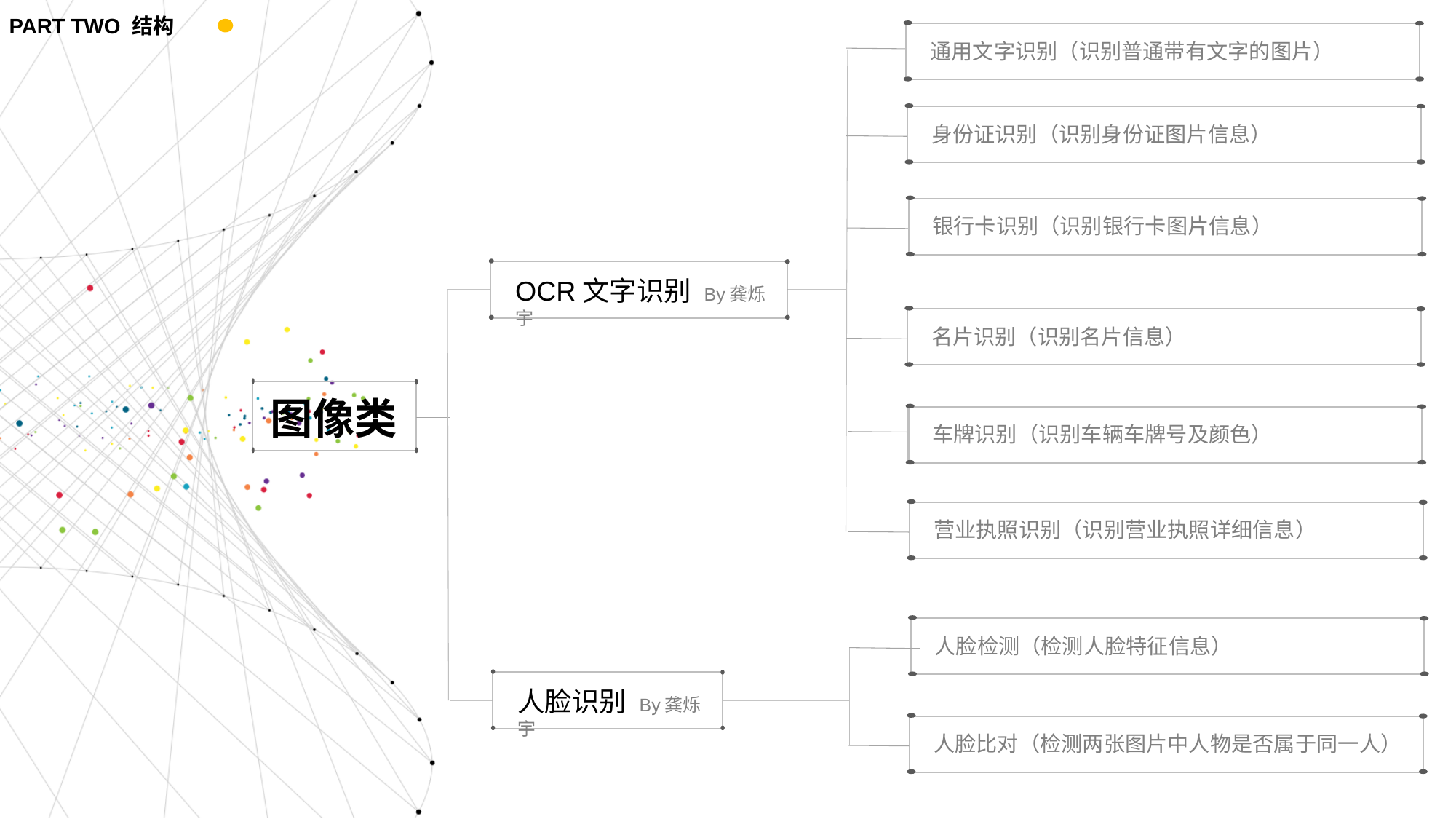

PART TWO 结构

通用文字识别（识别普通带有文字的图片）

身份证识别（识别身份证图片信息）

银行卡识别（识别银行卡图片信息）

OCR文字识别 By龚烁宇

名片识别（识别名片信息）

图像类

车牌识别（识别车辆车牌号及颜色）

营业执照识别（识别营业执照详细信息）

人脸检测（检测人脸特征信息）

人脸识别 By龚烁宇

人脸比对（检测两张图片中人物是否属于同一人）